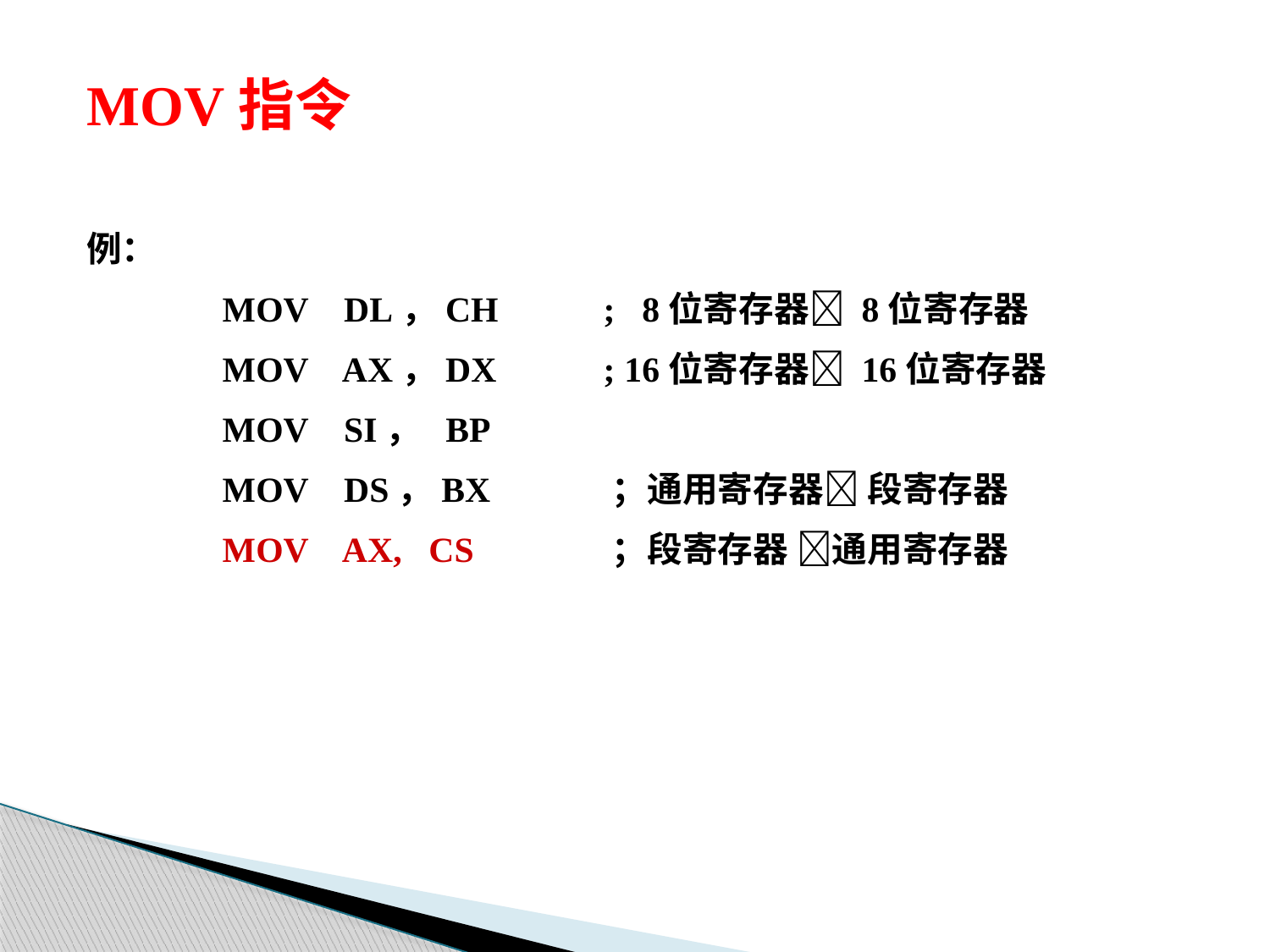

MOV指令

例：
    	 MOV    DL，CH	 ;   8位寄存器→ 8位寄存器
	 MOV    AX，DX	 ; 16位寄存器→ 16位寄存器
	 MOV    SI，  BP
	 MOV    DS，BX	 ；通用寄存器→ 段寄存器
   	 MOV    AX,   CS 	 ；段寄存器 →通用寄存器